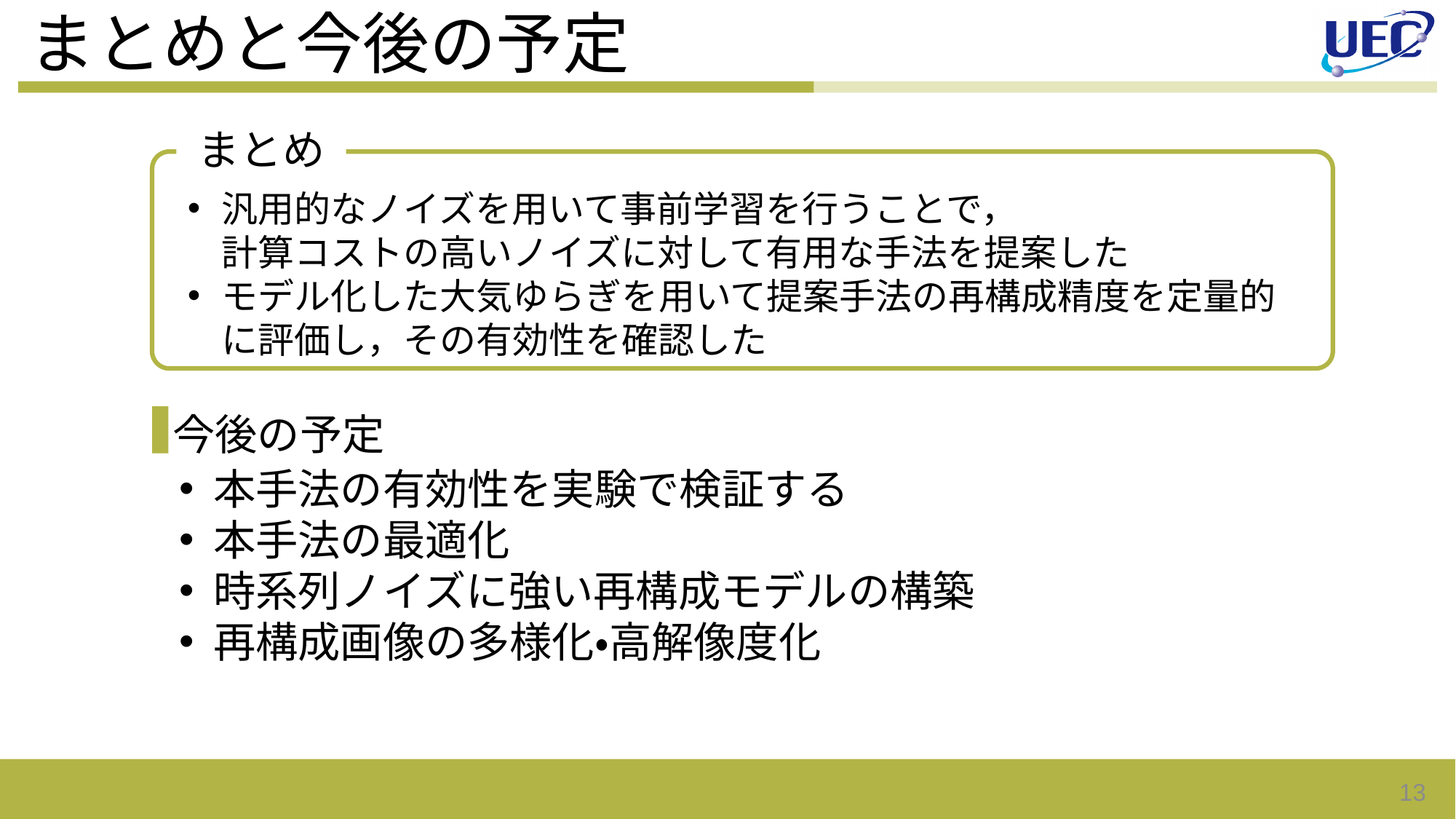

# まとめと今後の予定
まとめ

汎用的なノイズを用いて事前学習を行うことで，
計算コストの高いノイズに対して有用な手法を提案した
モデル化した大気ゆらぎを用いて提案手法の再構成精度を定量的に評価し，その有効性を確認した
今後の予定

本手法の有効性を実験で検証する
本手法の最適化
時系列ノイズに強い再構成モデルの構築
再構成画像の多様化・高解像度化
13